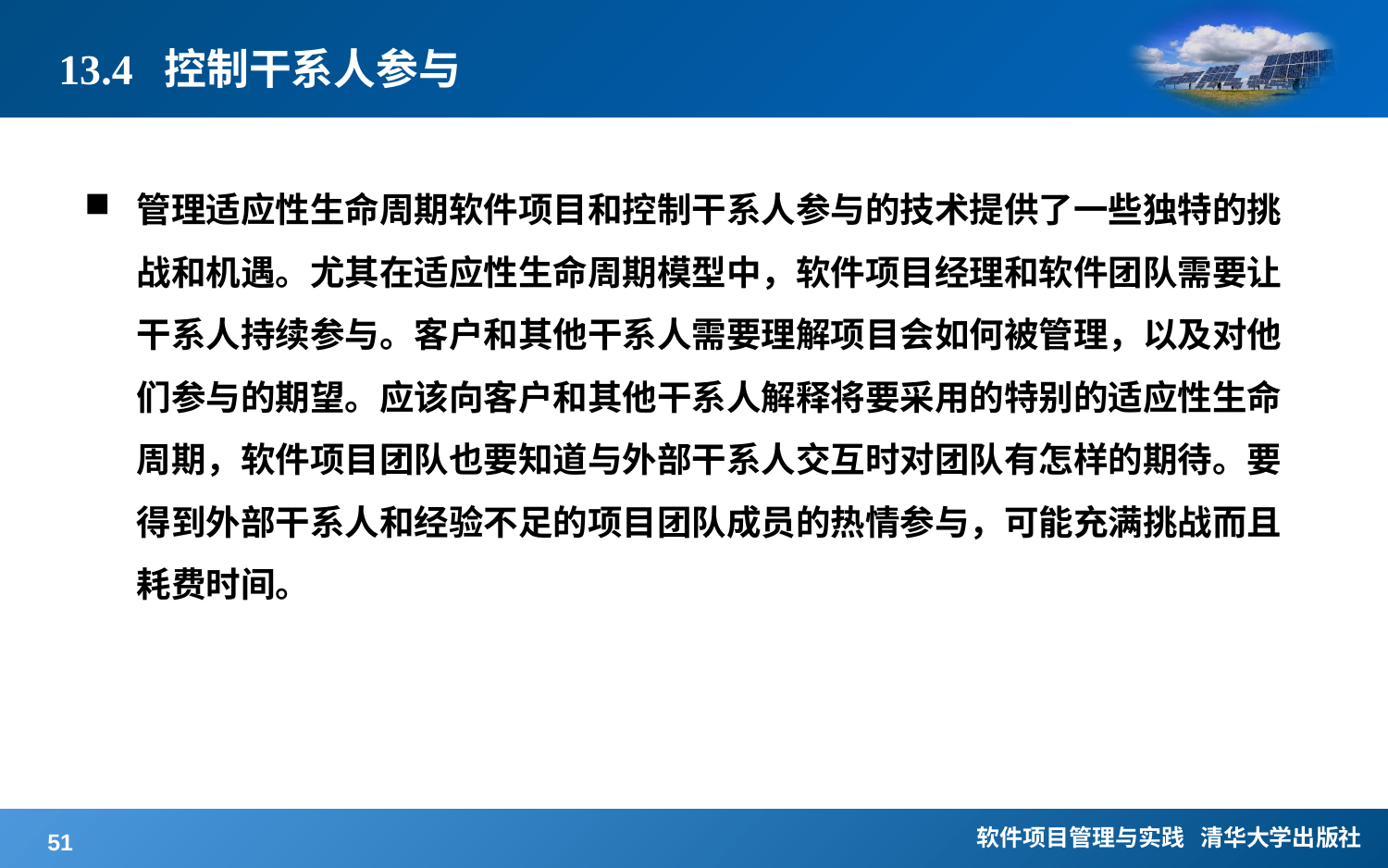

# 13.4  控制干系人参与
管理适应性生命周期软件项目和控制干系人参与的技术提供了一些独特的挑战和机遇。尤其在适应性生命周期模型中，软件项目经理和软件团队需要让干系人持续参与。客户和其他干系人需要理解项目会如何被管理，以及对他们参与的期望。应该向客户和其他干系人解释将要采用的特别的适应性生命周期，软件项目团队也要知道与外部干系人交互时对团队有怎样的期待。要得到外部干系人和经验不足的项目团队成员的热情参与，可能充满挑战而且耗费时间。